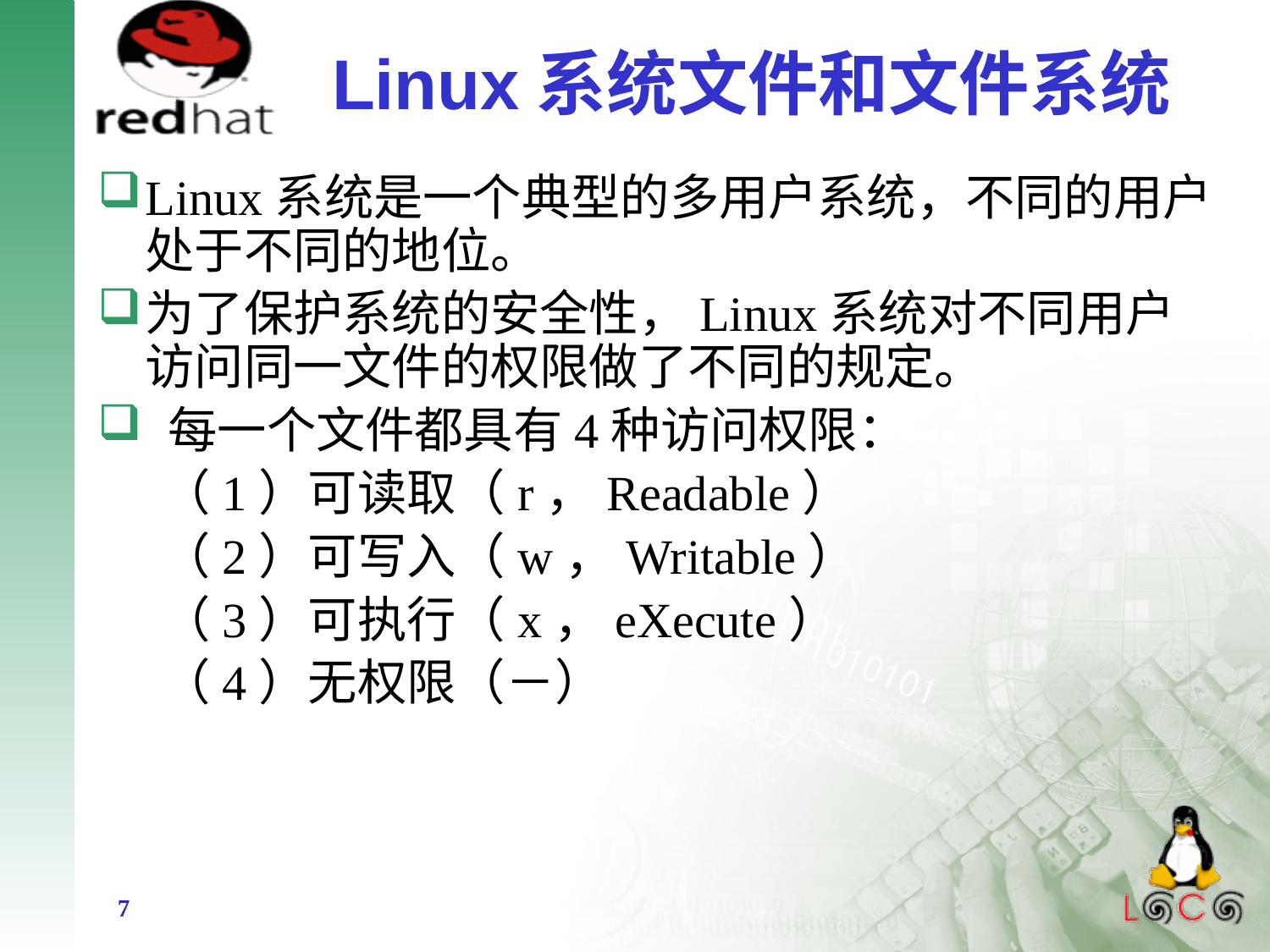

# Linux系统文件和文件系统
Linux系统是一个典型的多用户系统，不同的用户处于不同的地位。
为了保护系统的安全性，Linux系统对不同用户访问同一文件的权限做了不同的规定。
 每一个文件都具有4种访问权限：
（1）可读取（r，Readable）
（2）可写入（w，Writable）
（3）可执行（x，eXecute）
（4）无权限（－）

7